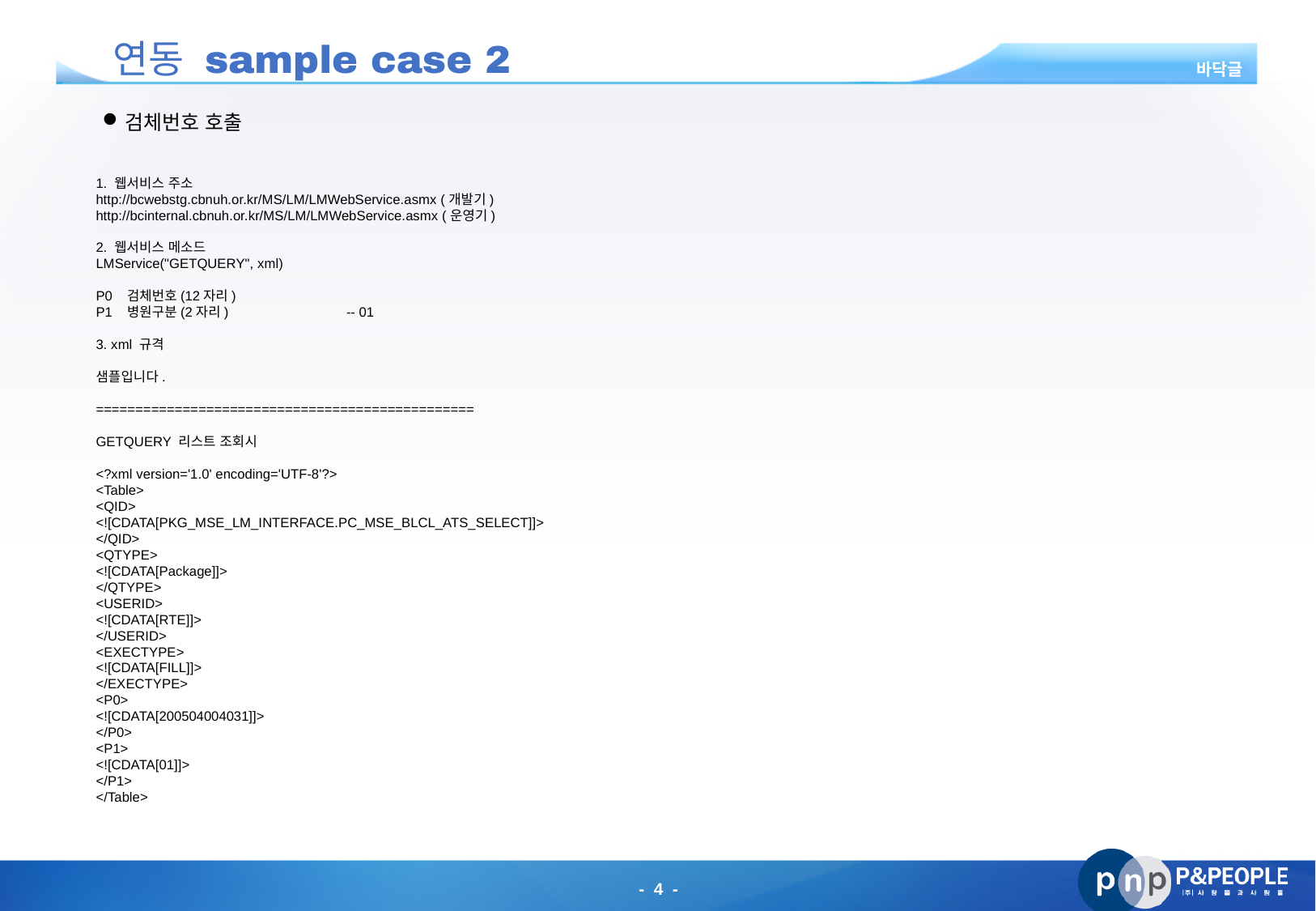

# 연동 sample case 2
바닥글
검체번호 호출
1. 웹서비스 주소
http://bcwebstg.cbnuh.or.kr/MS/LM/LMWebService.asmx (개발기)
http://bcinternal.cbnuh.or.kr/MS/LM/LMWebService.asmx (운영기)

2. 웹서비스 메소드
LMService("GETQUERY", xml)

P0   검체번호(12자리)
P1   병원구분(2자리)	  -- 01

3. xml 규격

샘플입니다.

================================================

GETQUERY 리스트 조회시

<?xml version='1.0' encoding='UTF-8'?>
<Table>
<QID>
<![CDATA[PKG_MSE_LM_INTERFACE.PC_MSE_BLCL_ATS_SELECT]]>
</QID>
<QTYPE>
<![CDATA[Package]]>
</QTYPE>
<USERID>
<![CDATA[RTE]]>
</USERID>
<EXECTYPE>
<![CDATA[FILL]]>
</EXECTYPE>
<P0>
<![CDATA[200504004031]]>
</P0>
<P1>
<![CDATA[01]]>
</P1>
</Table>